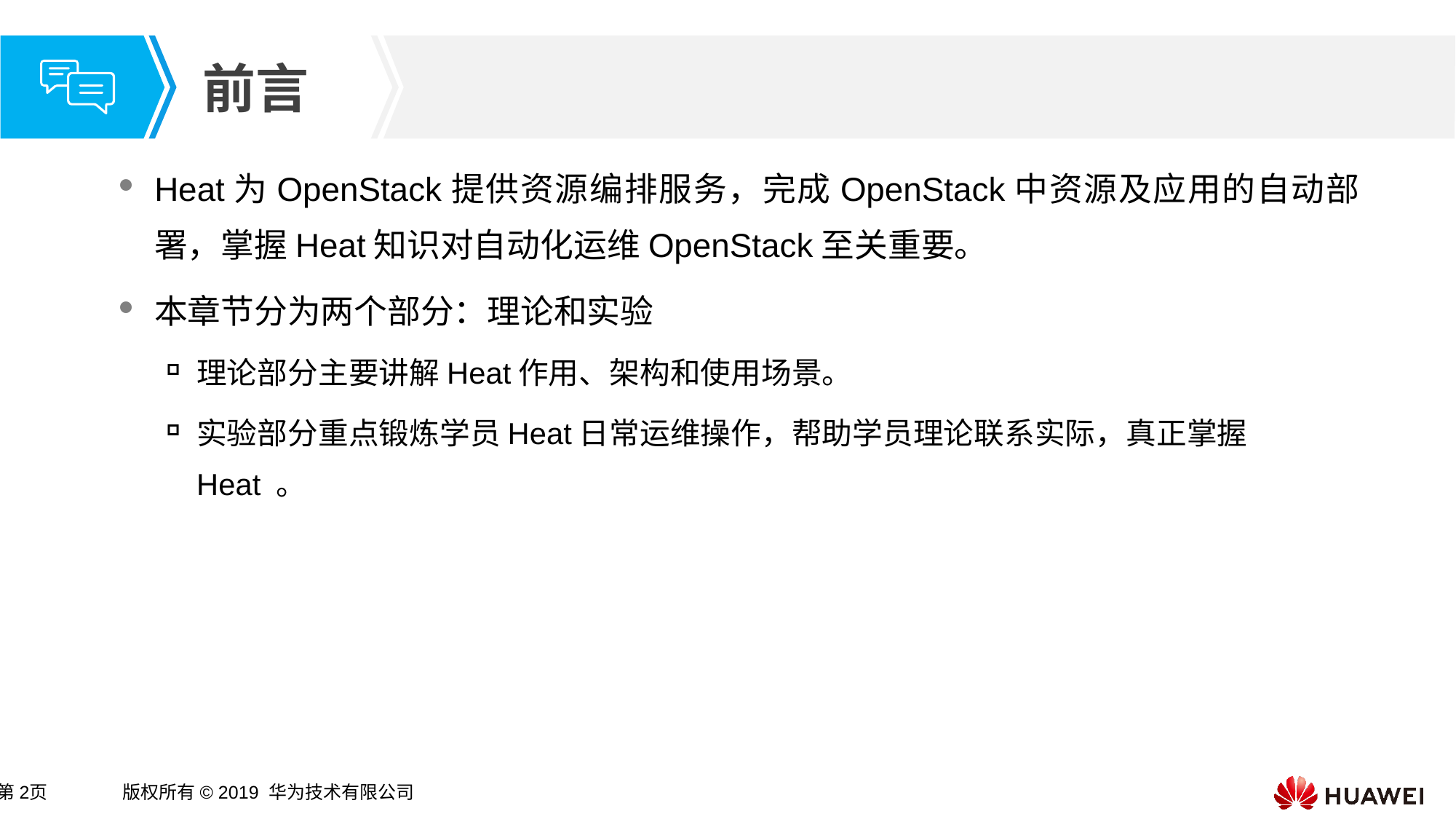

Heat为OpenStack提供资源编排服务，完成OpenStack中资源及应用的自动部署，掌握Heat知识对自动化运维OpenStack至关重要。
本章节分为两个部分：理论和实验
理论部分主要讲解Heat作用、架构和使用场景。
实验部分重点锻炼学员Heat日常运维操作，帮助学员理论联系实际，真正掌握Heat 。